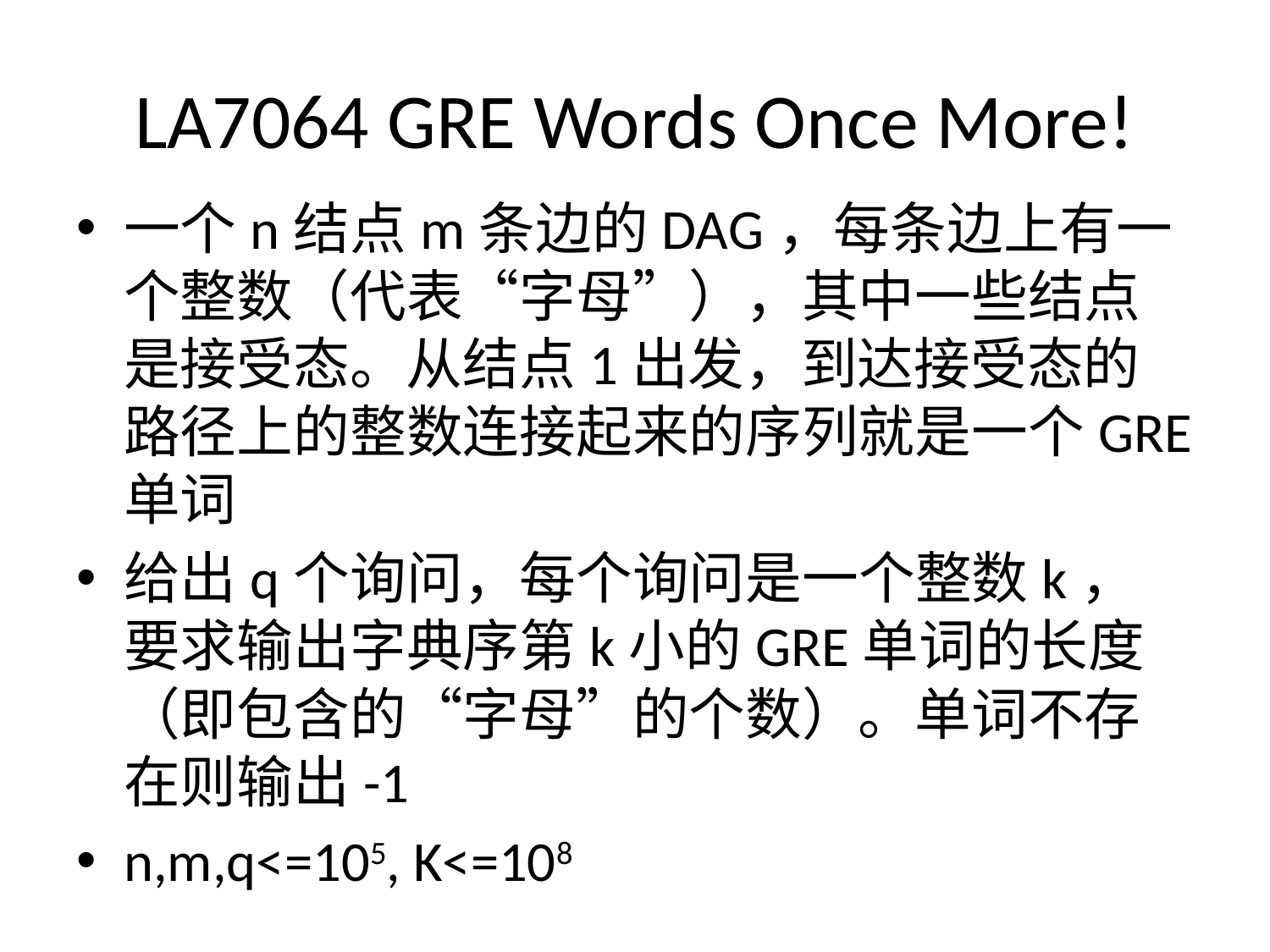

# LA7064 GRE Words Once More!
一个n结点m条边的DAG，每条边上有一个整数（代表“字母”），其中一些结点是接受态。从结点1出发，到达接受态的路径上的整数连接起来的序列就是一个GRE单词
给出q个询问，每个询问是一个整数k，要求输出字典序第k小的GRE单词的长度（即包含的“字母”的个数）。单词不存在则输出-1
n,m,q<=105, K<=108